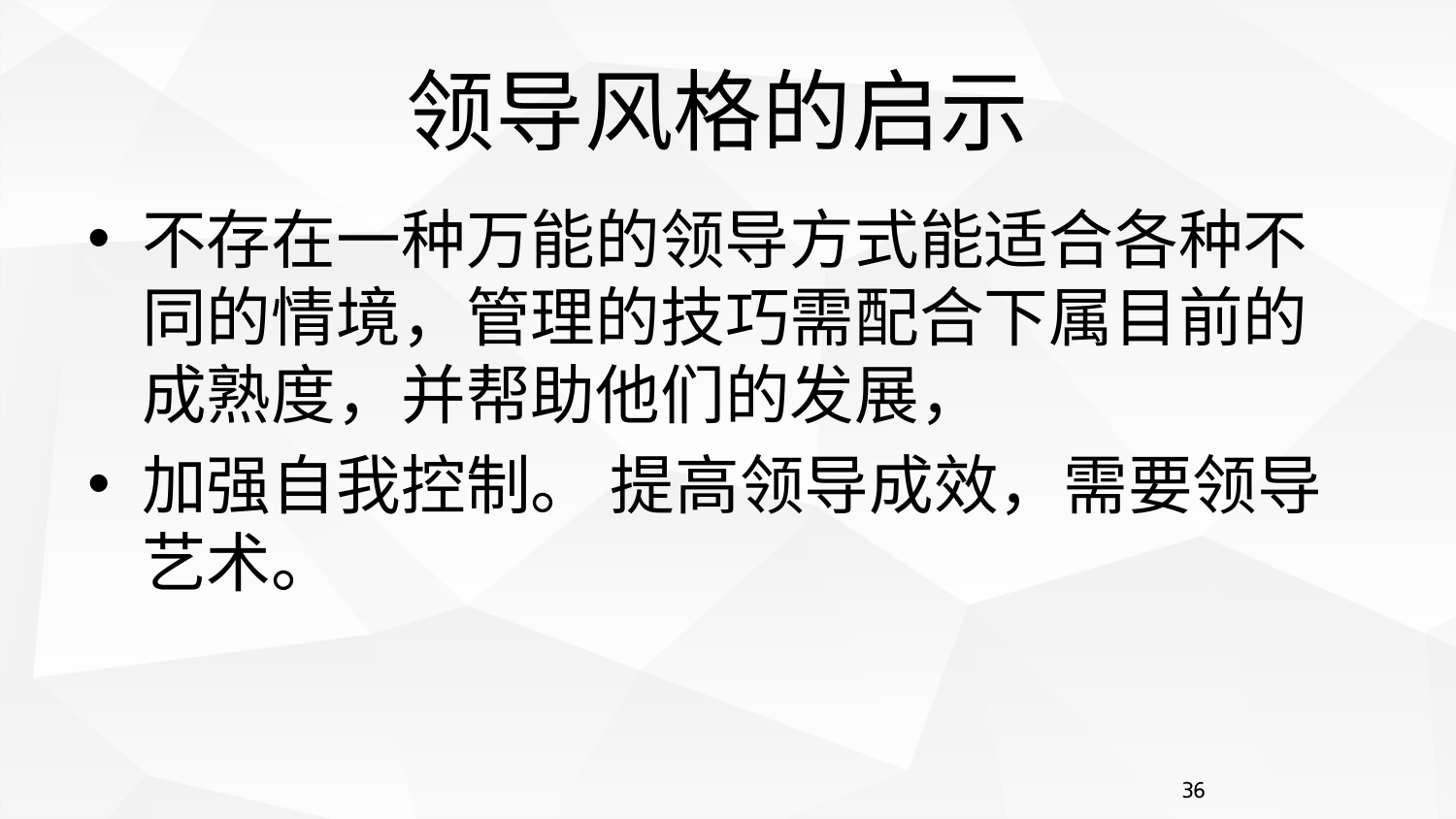

# 领导风格的启示
不存在一种万能的领导方式能适合各种不同的情境，管理的技巧需配合下属目前的成熟度，并帮助他们的发展，
加强自我控制。 提高领导成效，需要领导艺术。
36